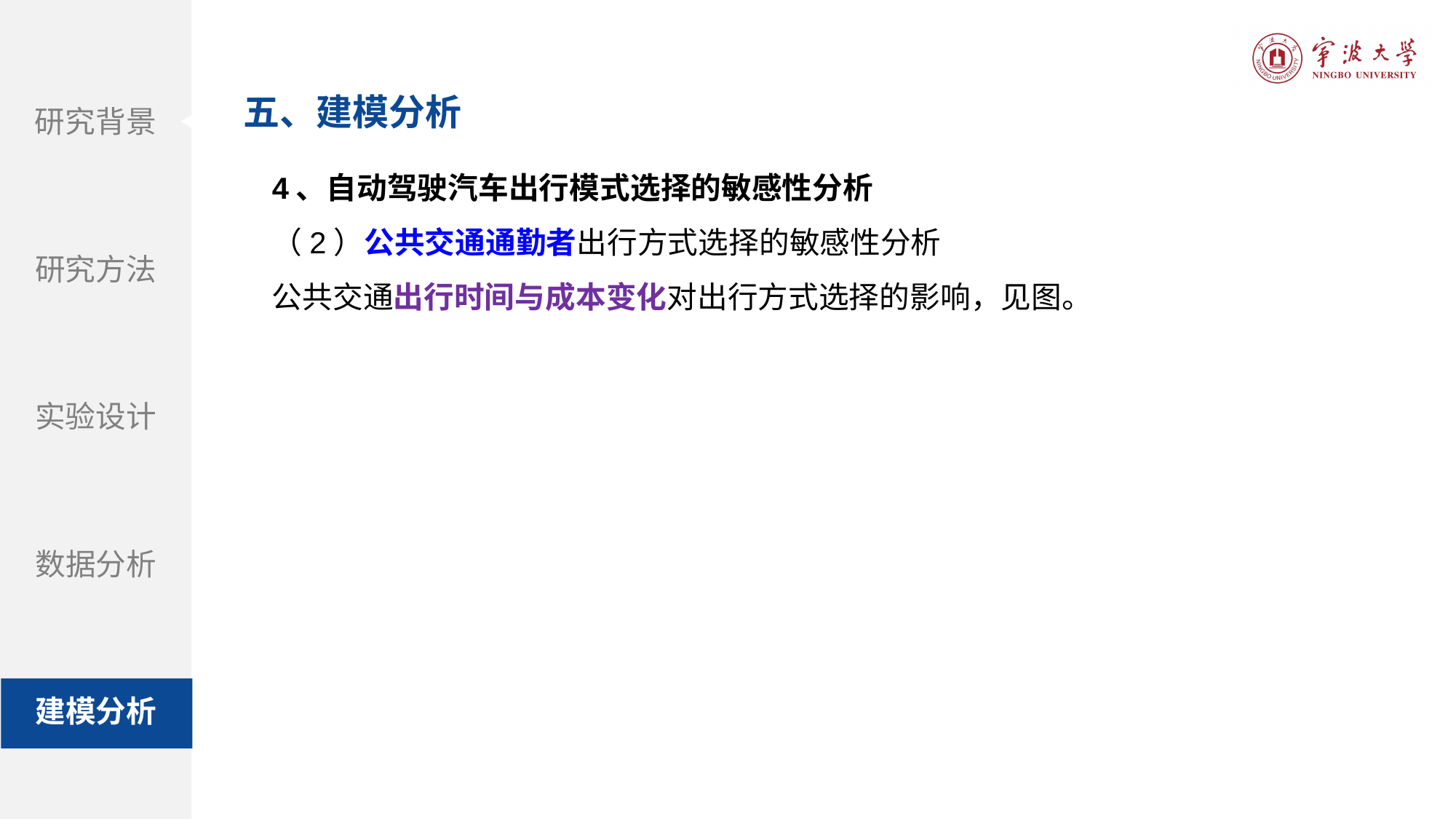

五、建模分析
研究背景

研究方法
实验设计
数据分析
建模分析
4、自动驾驶汽车出行模式选择的敏感性分析
（2）公共交通通勤者出行方式选择的敏感性分析
公共交通出行时间与成本变化对出行方式选择的影响，见图。
题目：自动驾驶汽车和街道设计：使用虚拟现实实验探索中央分隔带在提高行人过街安全性方面的作用
期刊：Accident Analysis and Prevention